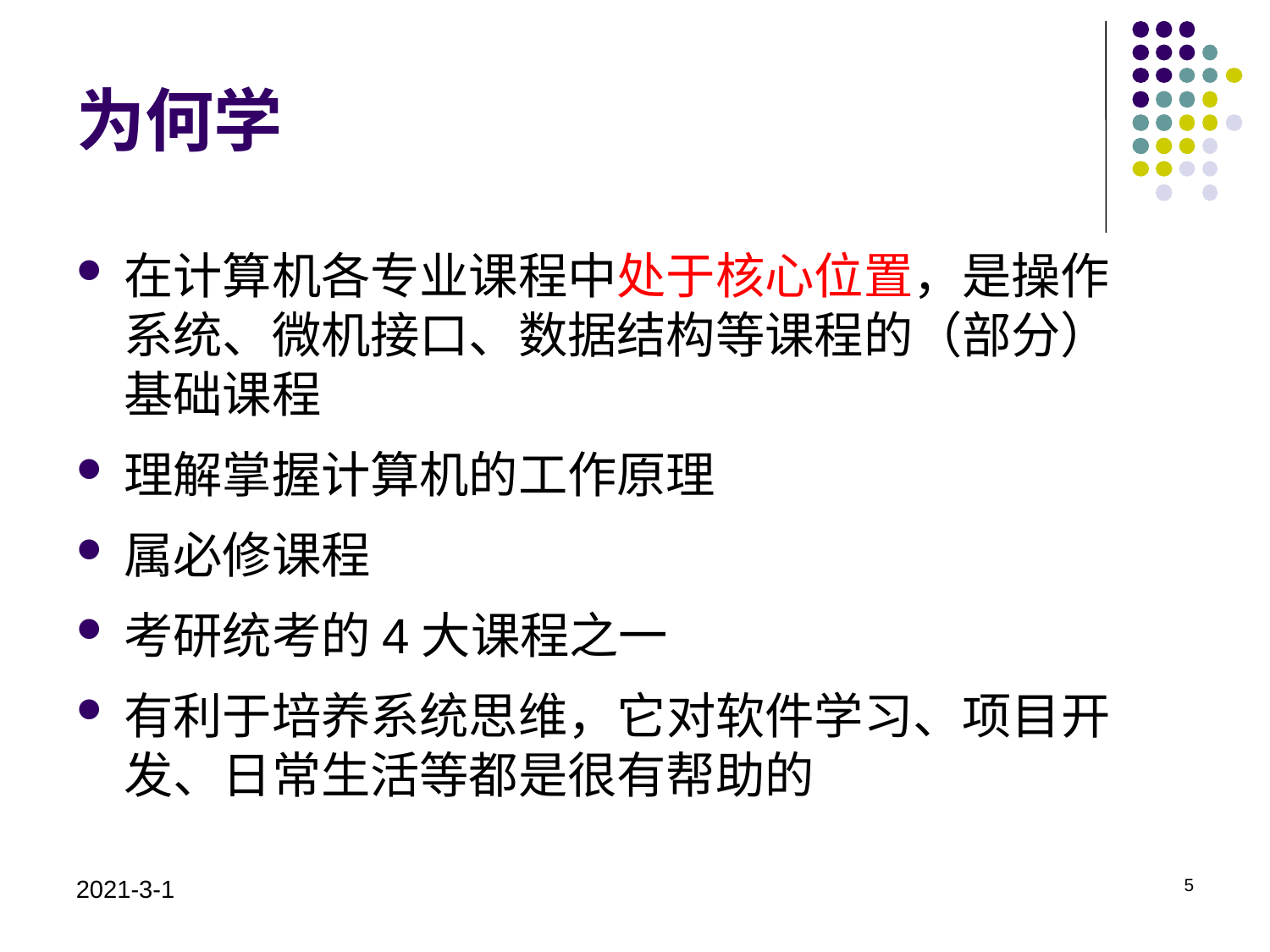

# 为何学
在计算机各专业课程中处于核心位置，是操作系统、微机接口、数据结构等课程的（部分）基础课程
理解掌握计算机的工作原理
属必修课程
考研统考的4大课程之一
有利于培养系统思维，它对软件学习、项目开发、日常生活等都是很有帮助的

2021-3-1
5